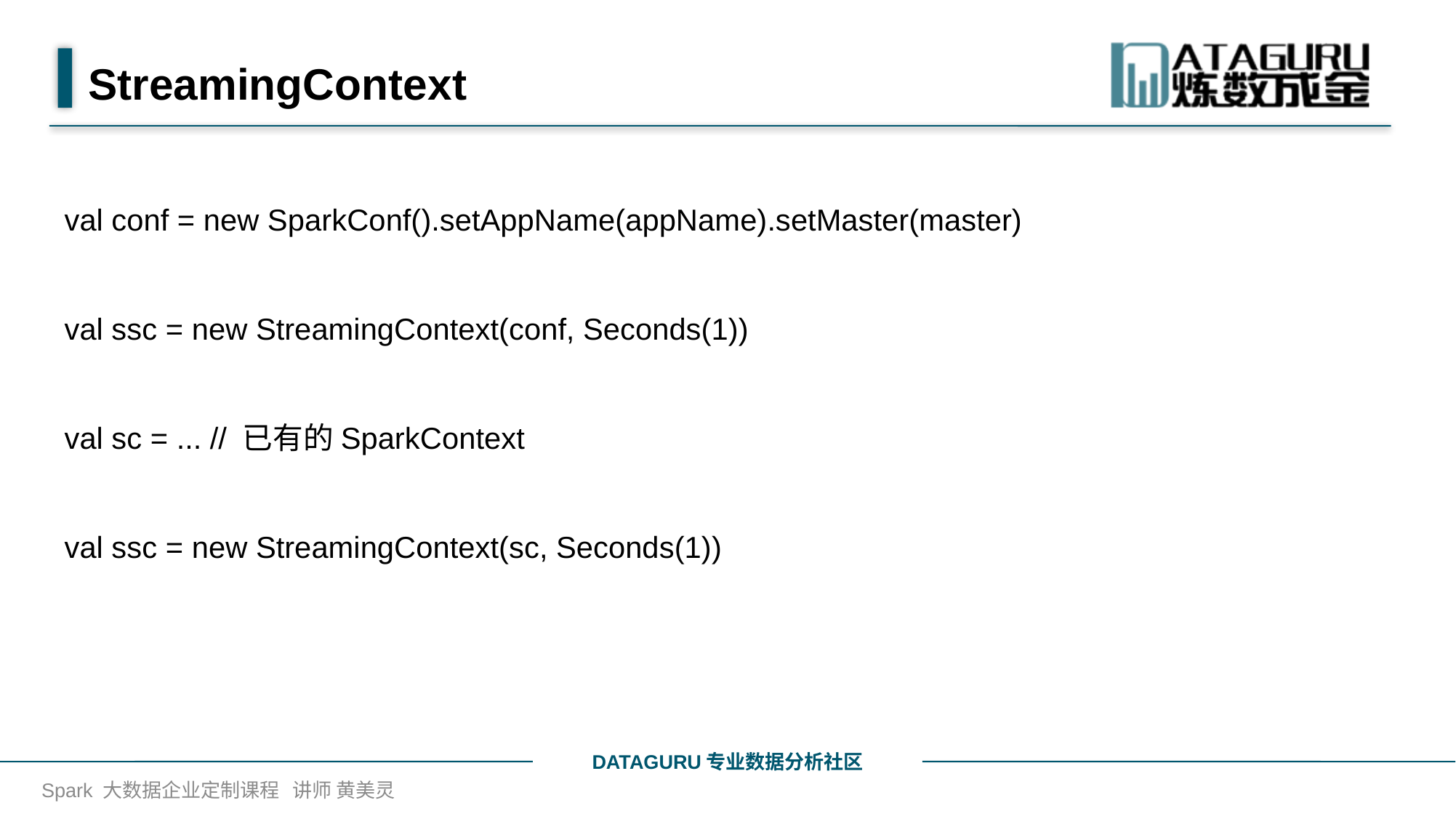

# StreamingContext
val conf = new SparkConf().setAppName(appName).setMaster(master)

val ssc = new StreamingContext(conf, Seconds(1))

val sc = ... // 已有的SparkContext

val ssc = new StreamingContext(sc, Seconds(1))